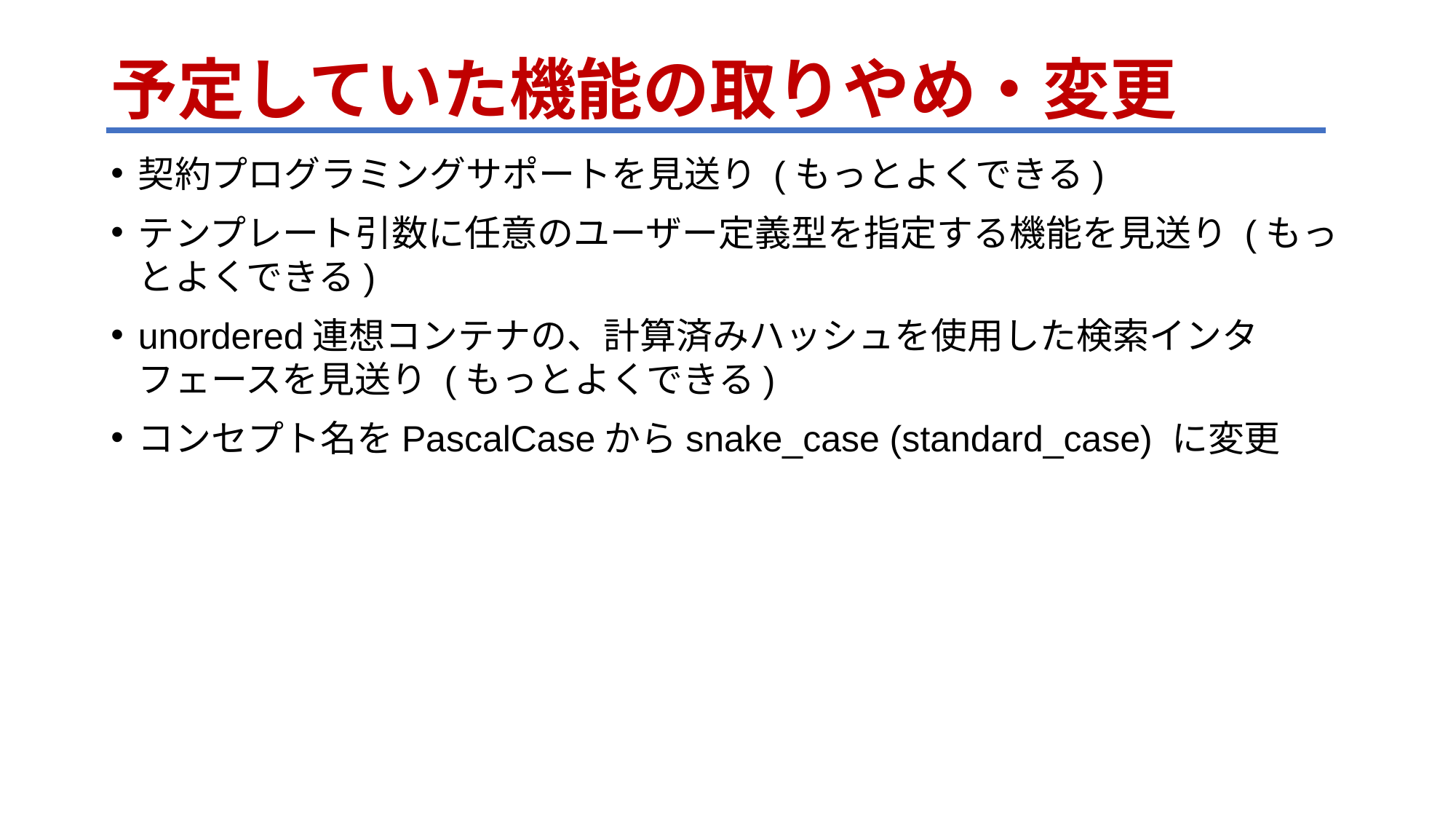

# 予定していた機能の取りやめ・変更
契約プログラミングサポートを見送り (もっとよくできる)
テンプレート引数に任意のユーザー定義型を指定する機能を見送り (もっとよくできる)
unordered連想コンテナの、計算済みハッシュを使用した検索インタフェースを見送り (もっとよくできる)
コンセプト名をPascalCaseからsnake_case (standard_case) に変更